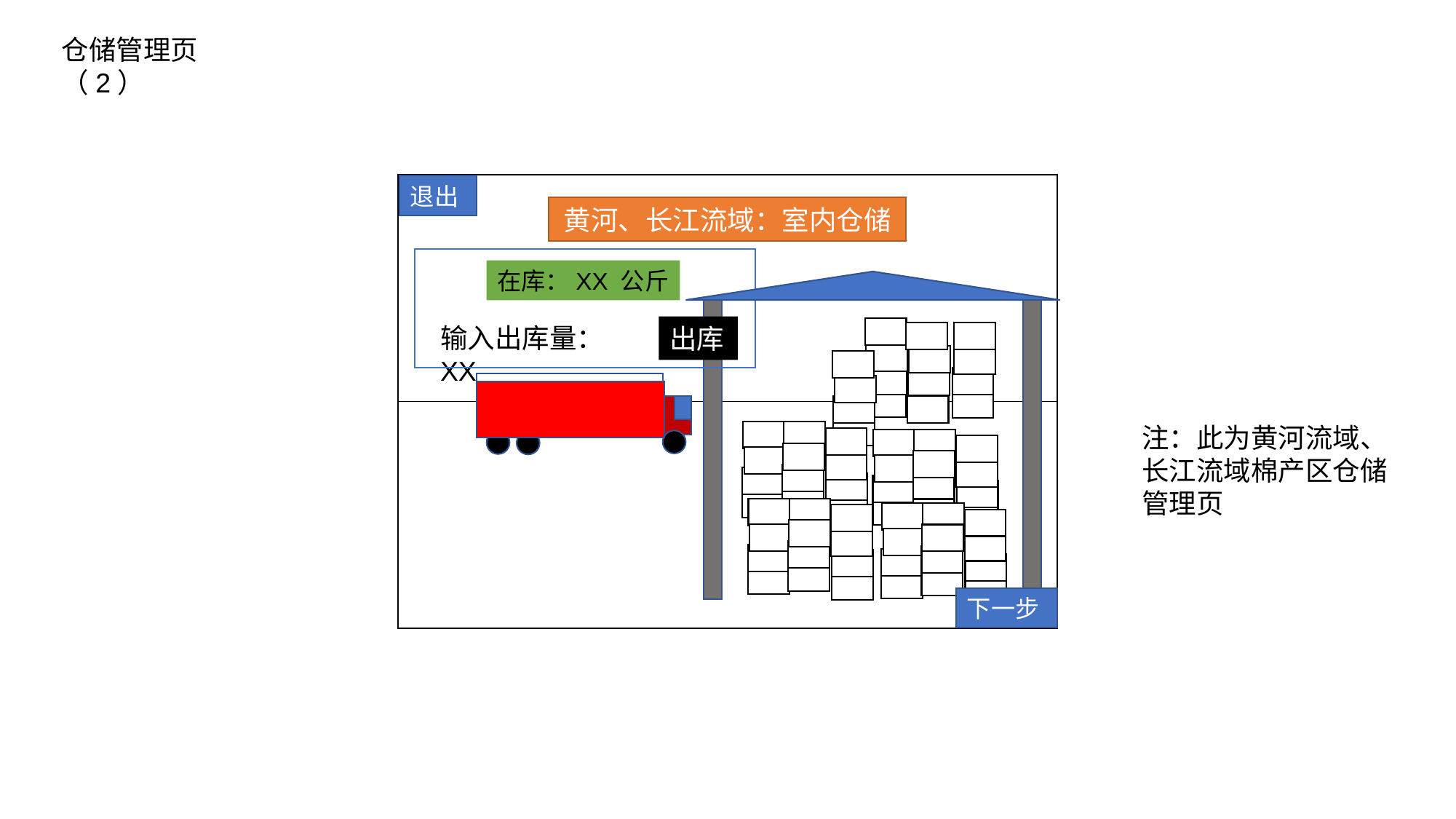

仓储管理页（2）

退出
黄河、长江流域：室内仓储

在库：XX 公斤

输入出库量：XX
出库

注：此为黄河流域、长江流域棉产区仓储管理页

下一步